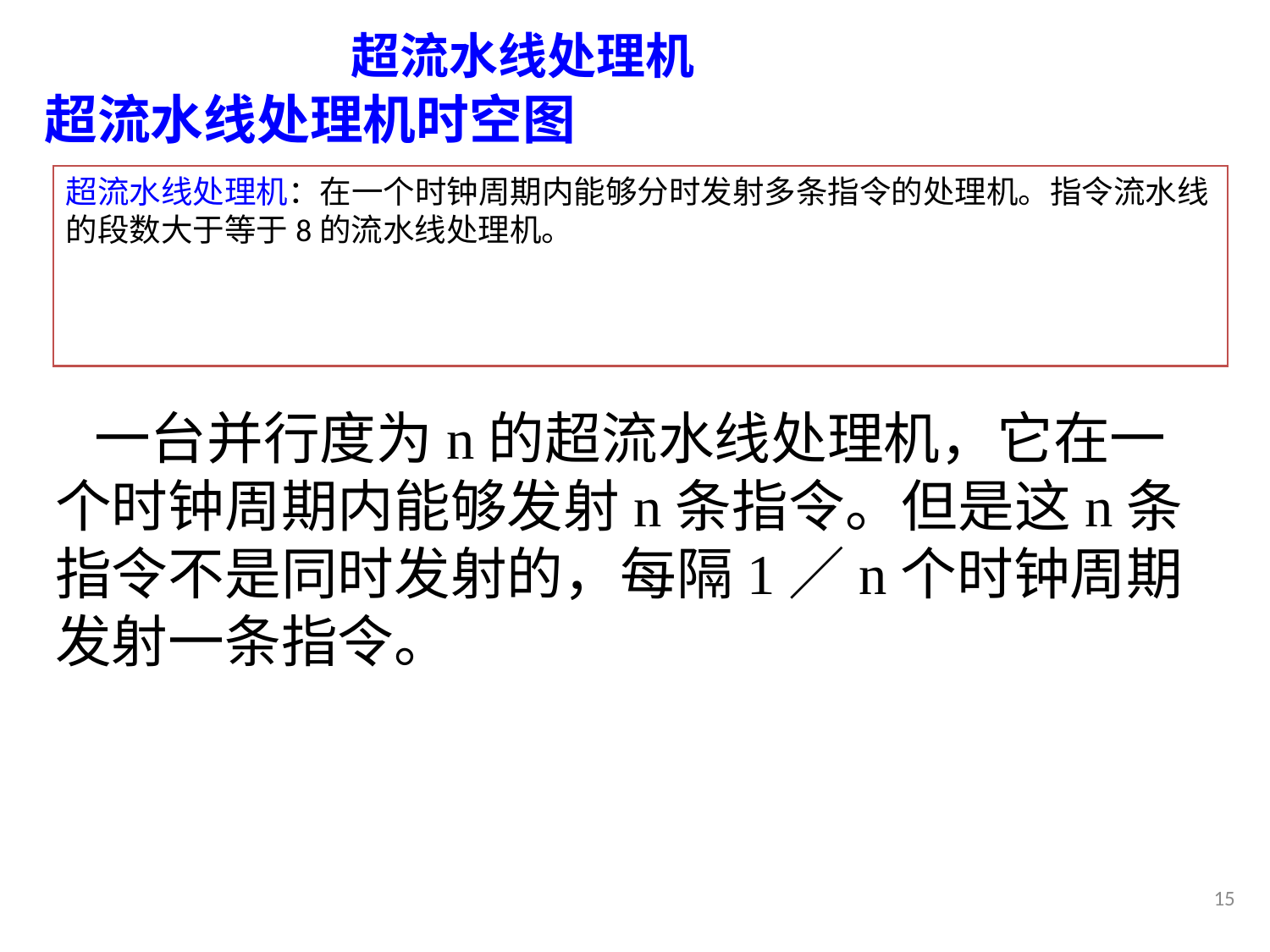

# 超流水线处理机
超流水线处理机时空图
超流水线处理机：在一个时钟周期内能够分时发射多条指令的处理机。指令流水线的段数大于等于8的流水线处理机。
  一台并行度为n的超流水线处理机，它在一个时钟周期内能够发射n条指令。但是这n条指令不是同时发射的，每隔1／n个时钟周期发射一条指令。

15